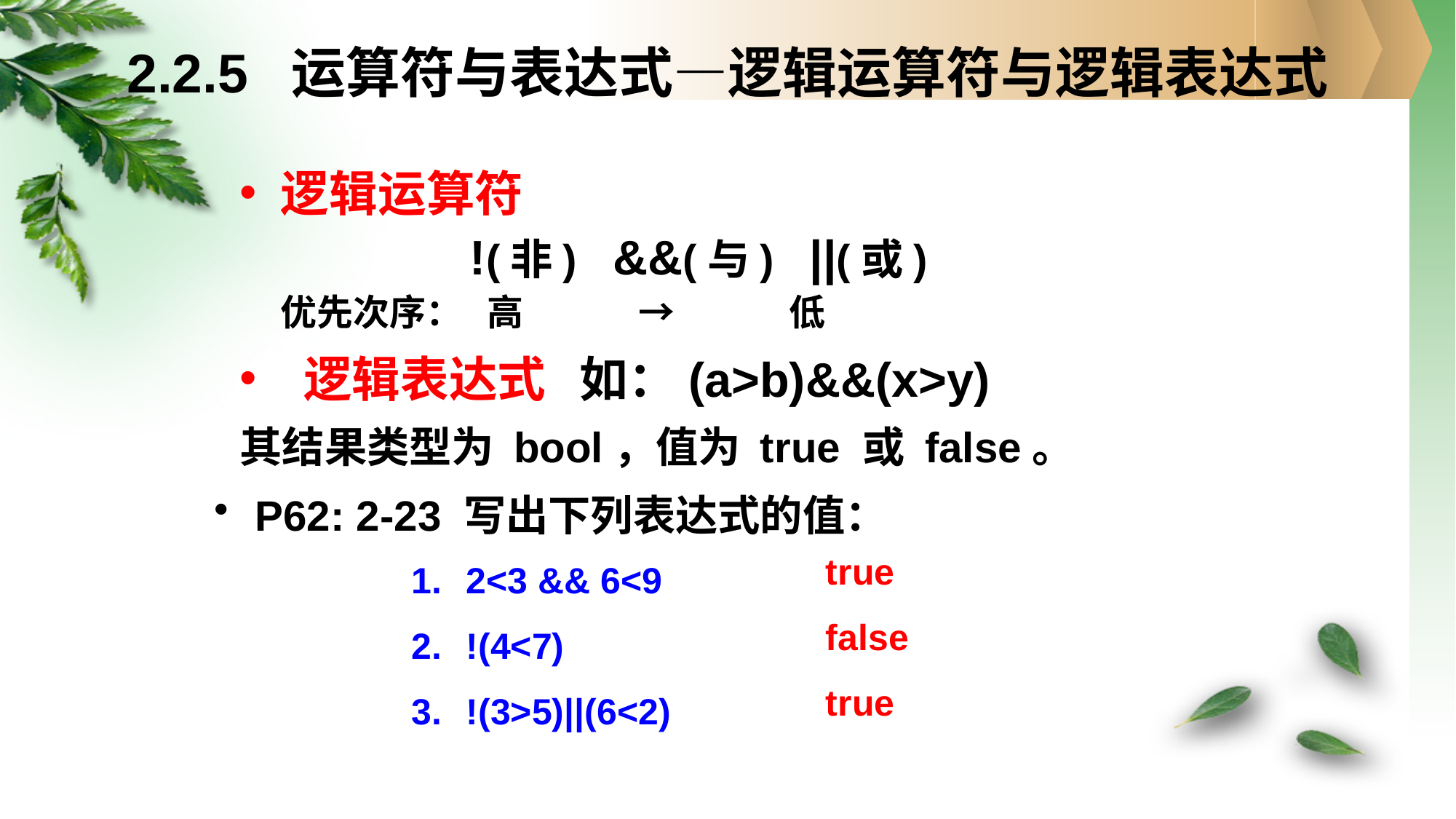

# 2.2.5  运算符与表达式—逻辑运算符与逻辑表达式
逻辑运算符
                !(非)   &&(与)   ||(或)
优先次序：   高              →              低
 逻辑表达式   如：(a>b)&&(x>y)
其结果类型为 bool，值为 true 或 false。
P62: 2-23 写出下列表达式的值：
 true
 false
 true
2<3 && 6<9
!(4<7)
!(3>5)||(6<2)